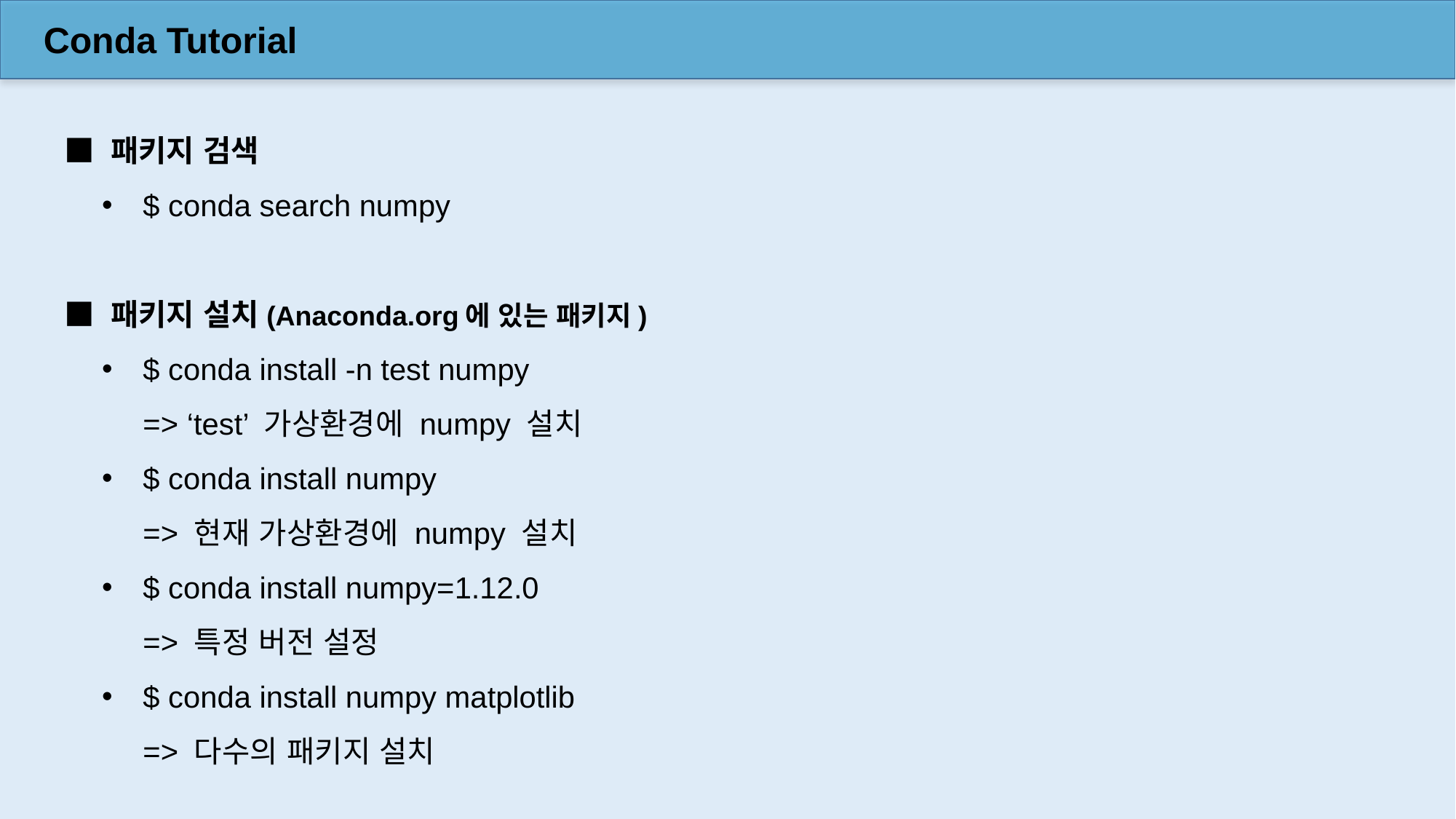

Conda Tutorial
  ■ 패키지 검색
$ conda search numpy

  ■ 패키지 설치(Anaconda.org에 있는 패키지)
$ conda install -n test numpy
=> ‘test’ 가상환경에 numpy 설치
$ conda install numpy
=> 현재 가상환경에 numpy 설치
$ conda install numpy=1.12.0
=> 특정 버전 설정
$ conda install numpy matplotlib
=> 다수의 패키지 설치